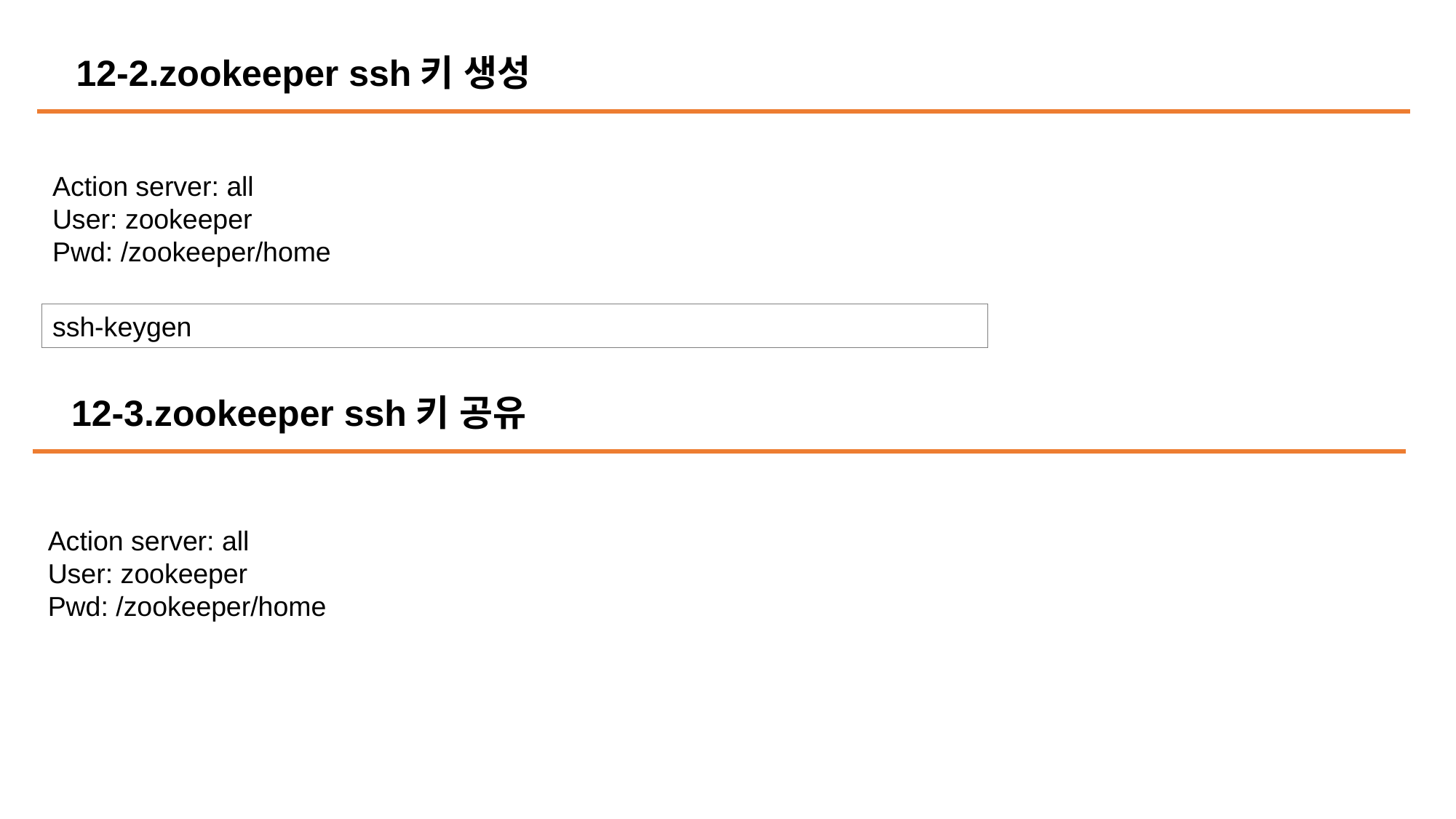

12-2.zookeeper ssh키 생성
Action server: all
User: zookeeper
Pwd: /zookeeper/home
ssh-keygen
12-3.zookeeper ssh키 공유
Action server: all
User: zookeeper
Pwd: /zookeeper/home